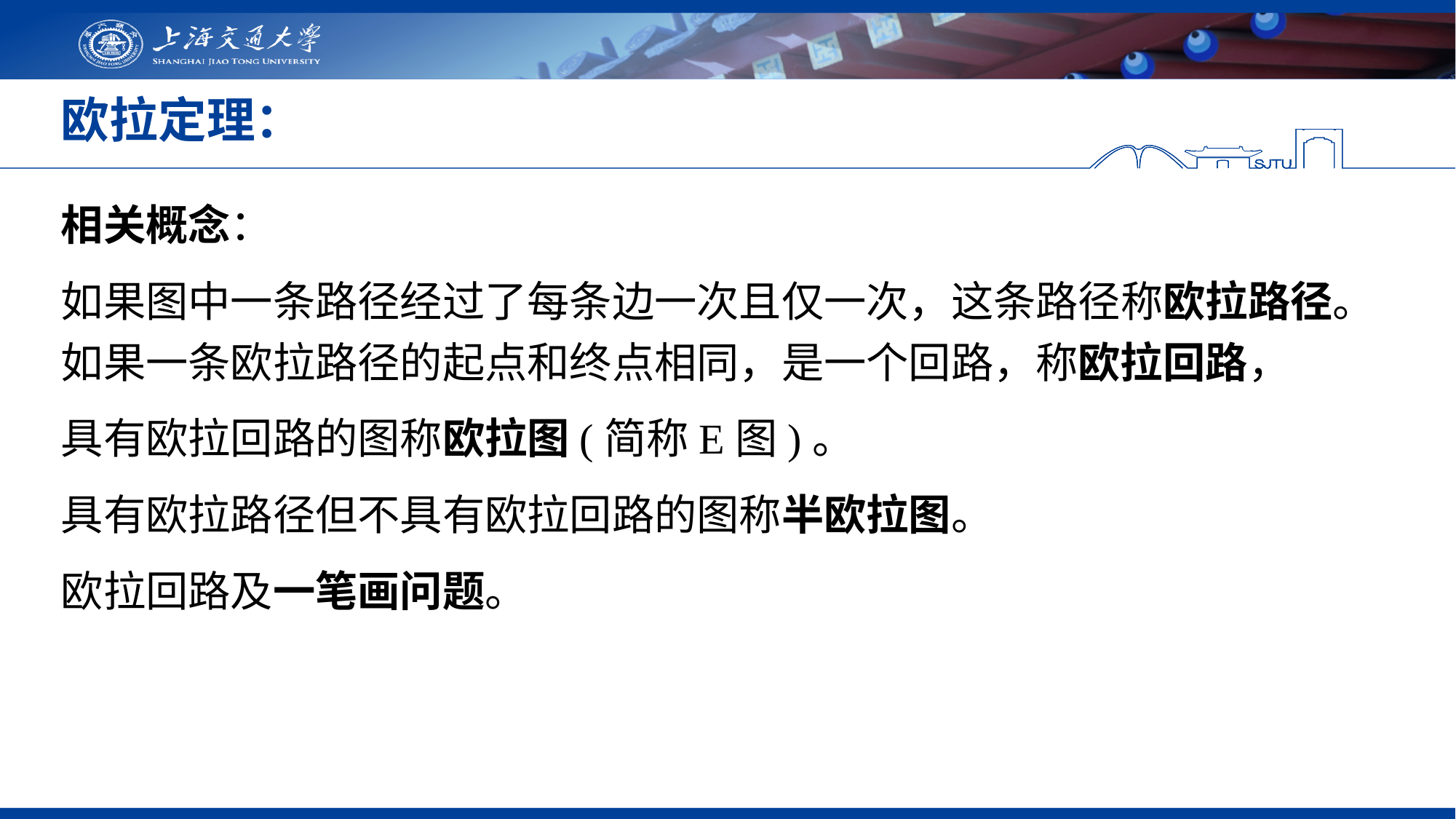

# 欧拉定理：
相关概念：
如果图中一条路径经过了每条边一次且仅一次，这条路径称欧拉路径。如果一条欧拉路径的起点和终点相同，是一个回路，称欧拉回路，
具有欧拉回路的图称欧拉图(简称E图)。
具有欧拉路径但不具有欧拉回路的图称半欧拉图。
欧拉回路及一笔画问题。